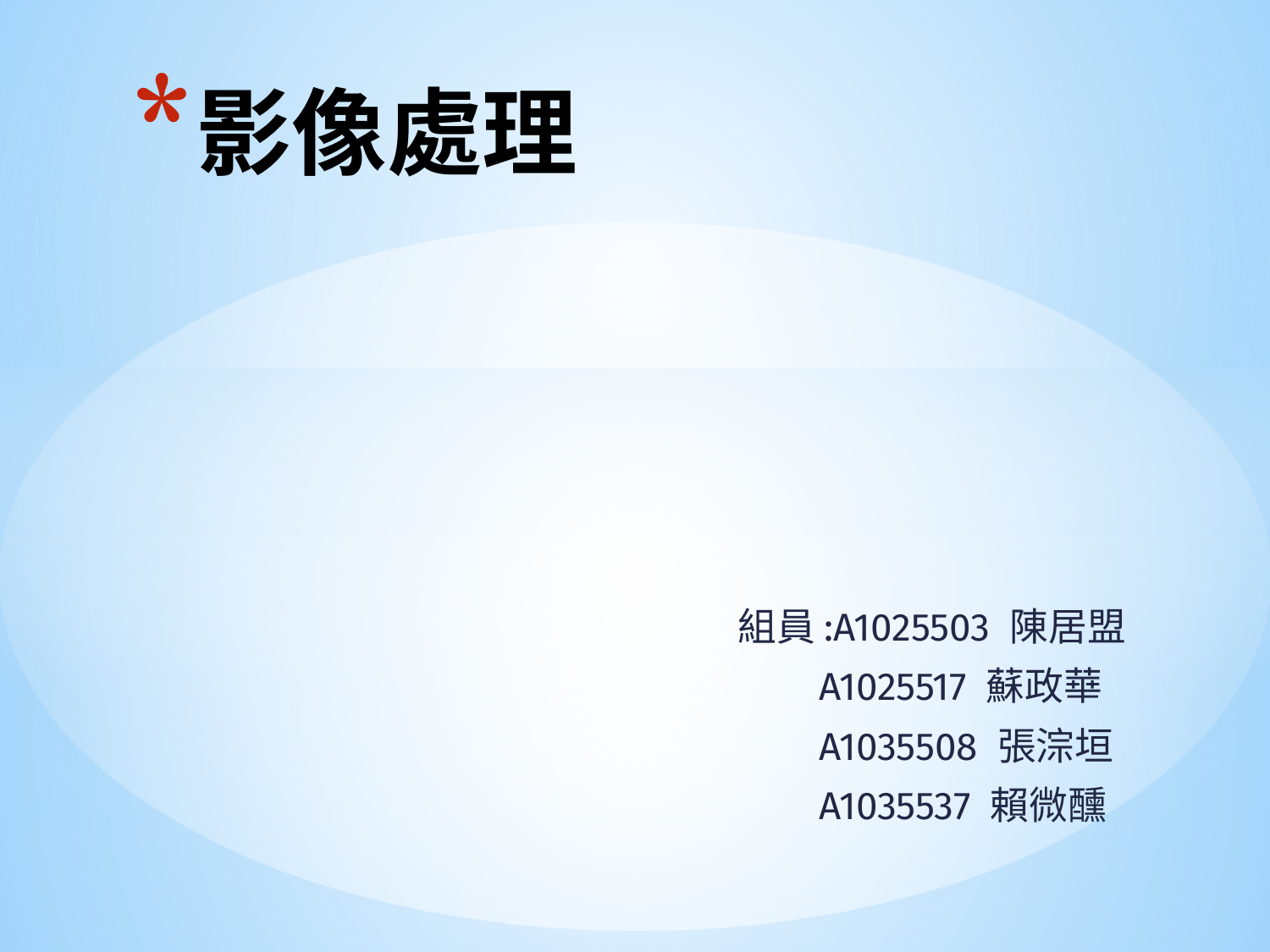

# 影像處理
組員:A1025503 陳居盟
        A1025517 蘇政華
        A1035508 張淙垣
        A1035537 賴微醺